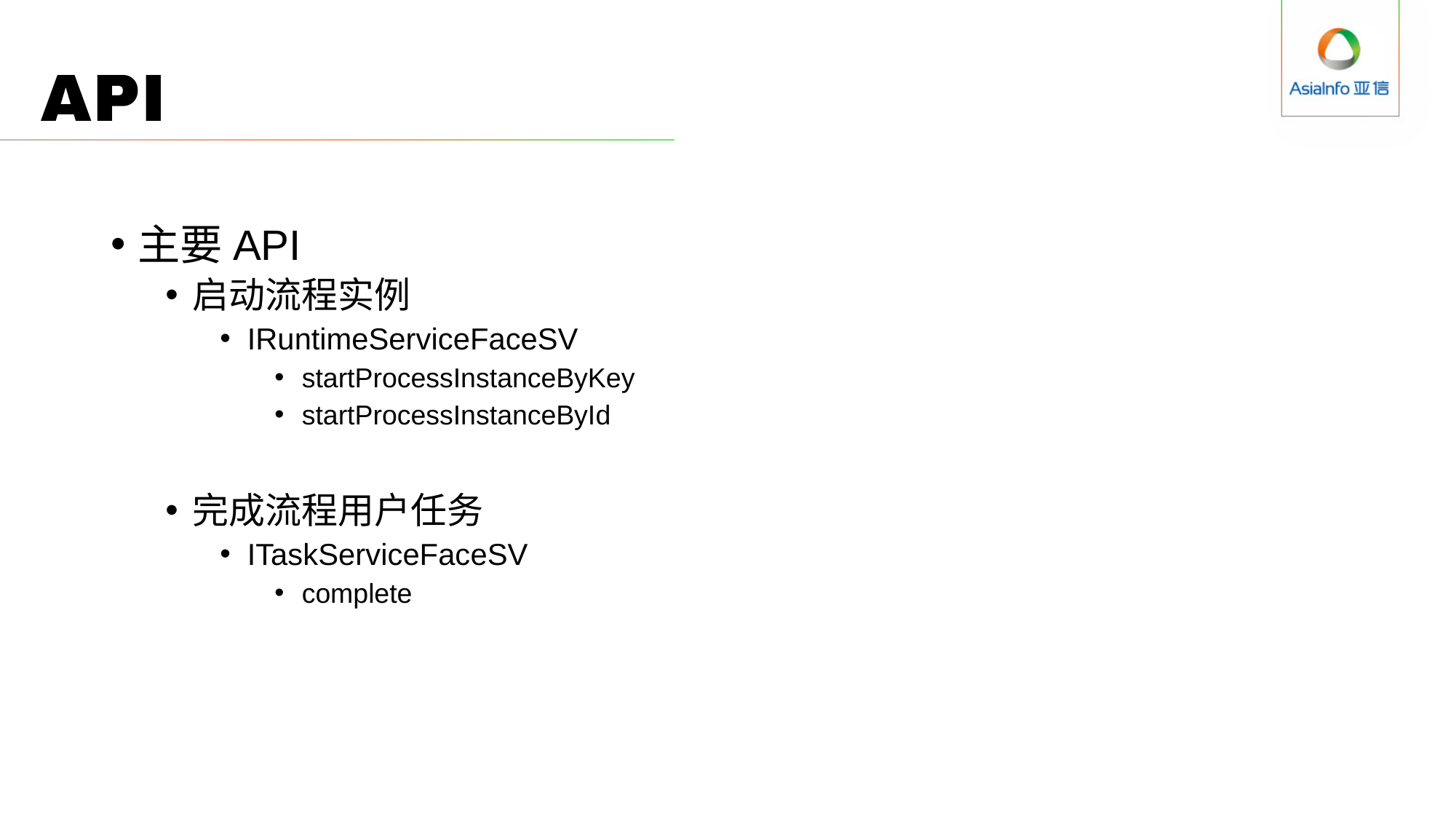

# API
主要API
启动流程实例
IRuntimeServiceFaceSV
startProcessInstanceByKey
startProcessInstanceById

完成流程用户任务
ITaskServiceFaceSV
complete